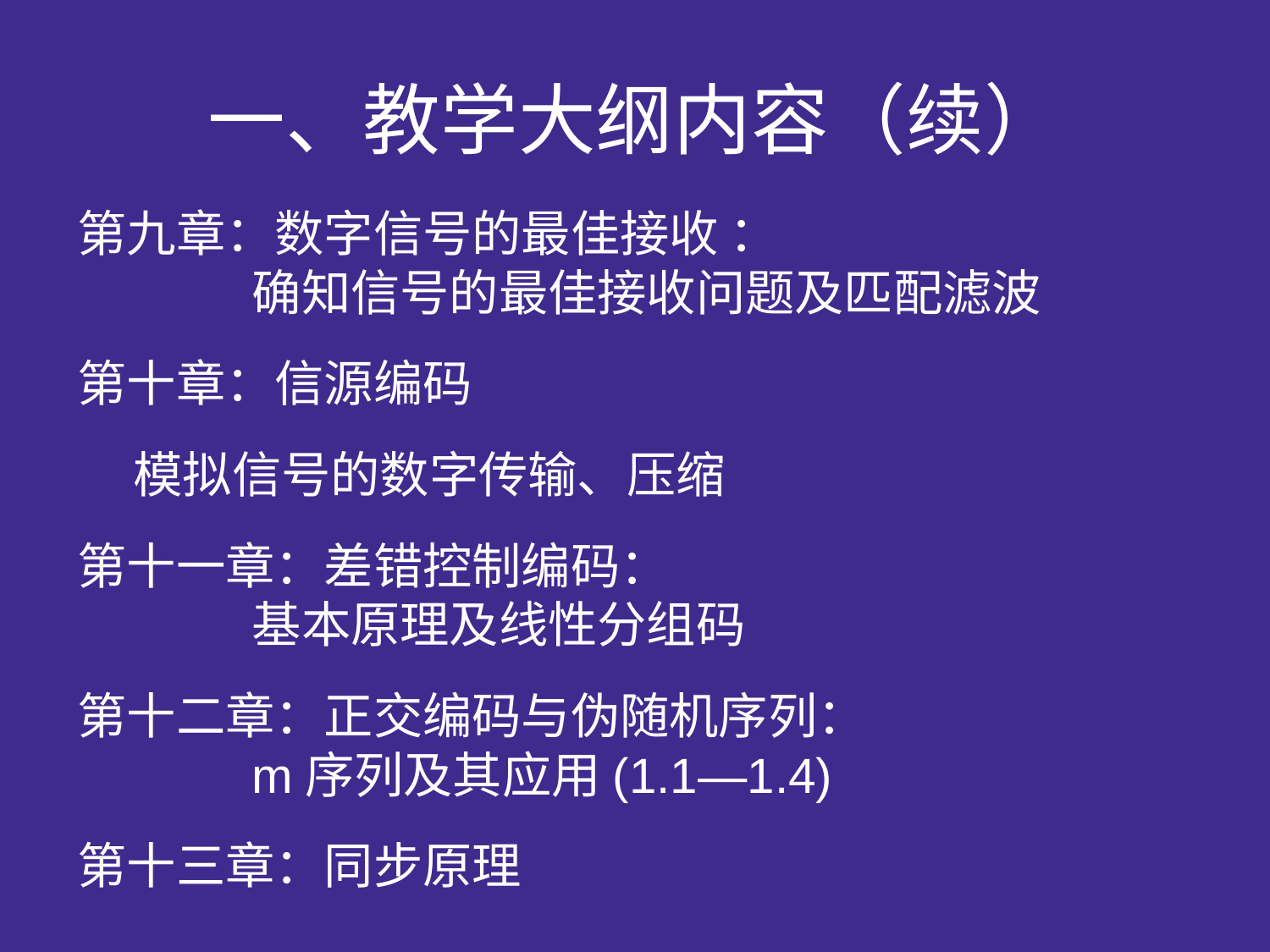

# 一、教学大纲内容（续）
第九章：数字信号的最佳接收 ：
	确知信号的最佳接收问题及匹配滤波
第十章：信源编码
    模拟信号的数字传输、压缩
第十一章：差错控制编码：
	基本原理及线性分组码
第十二章：正交编码与伪随机序列：
	m序列及其应用(1.1—1.4)
第十三章：同步原理